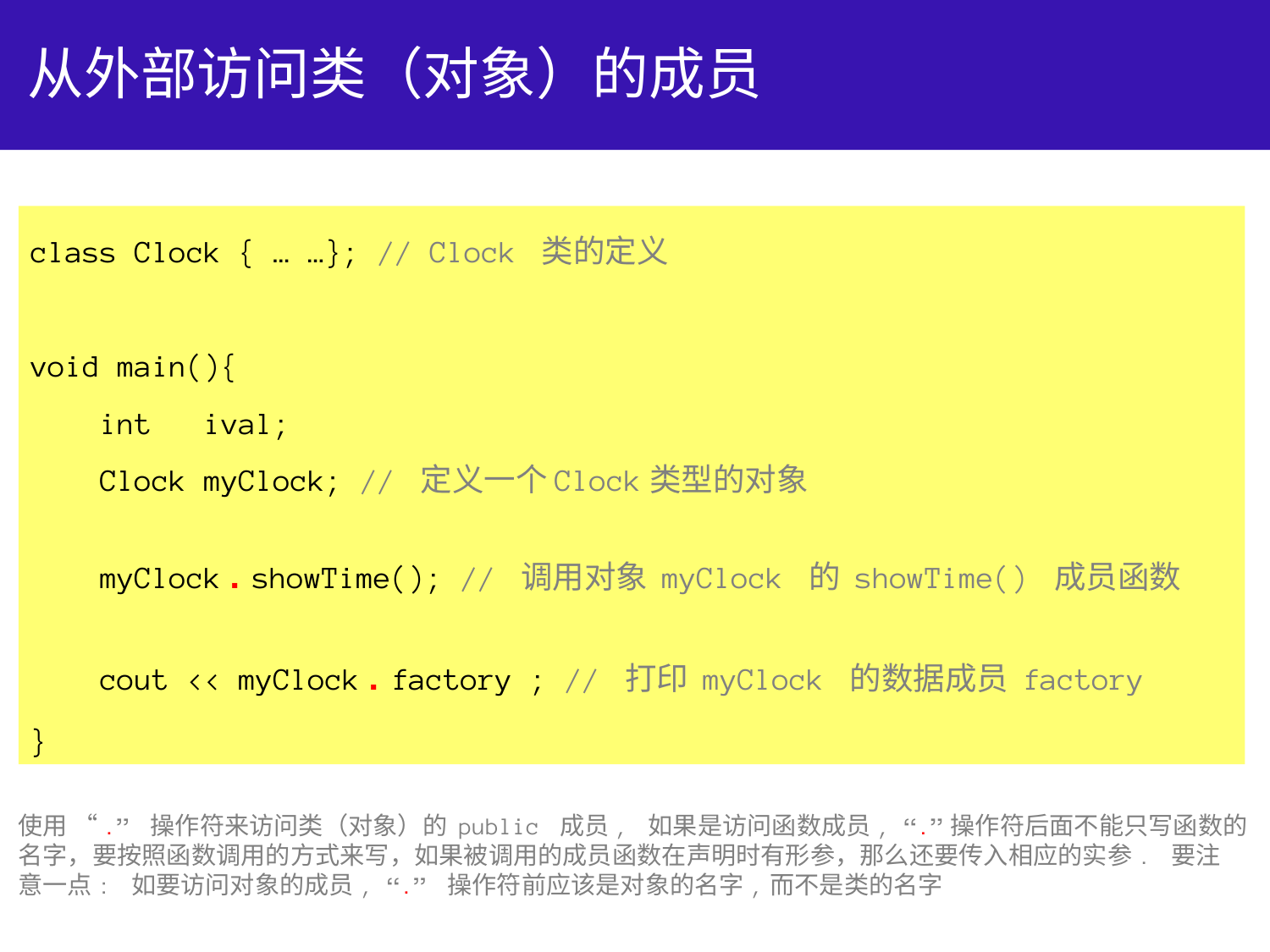

# 从外部访问类（对象）的成员
class Clock { … …}; // Clock 类的定义

void main(){
    int   ival;
    Clock myClock; // 定义一个Clock类型的对象
    myClock.showTime(); // 调用对象 myClock 的 showTime() 成员函数
    cout << myClock.factory ; // 打印 myClock 的数据成员 factory
}
使用 “.” 操作符来访问类（对象）的 public 成员, 如果是访问函数成员, “.”操作符后面不能只写函数的
名字，要按照函数调用的方式来写，如果被调用的成员函数在声明时有形参，那么还要传入相应的实参. 要注
意一点: 如要访问对象的成员, “.” 操作符前应该是对象的名字,而不是类的名字
11